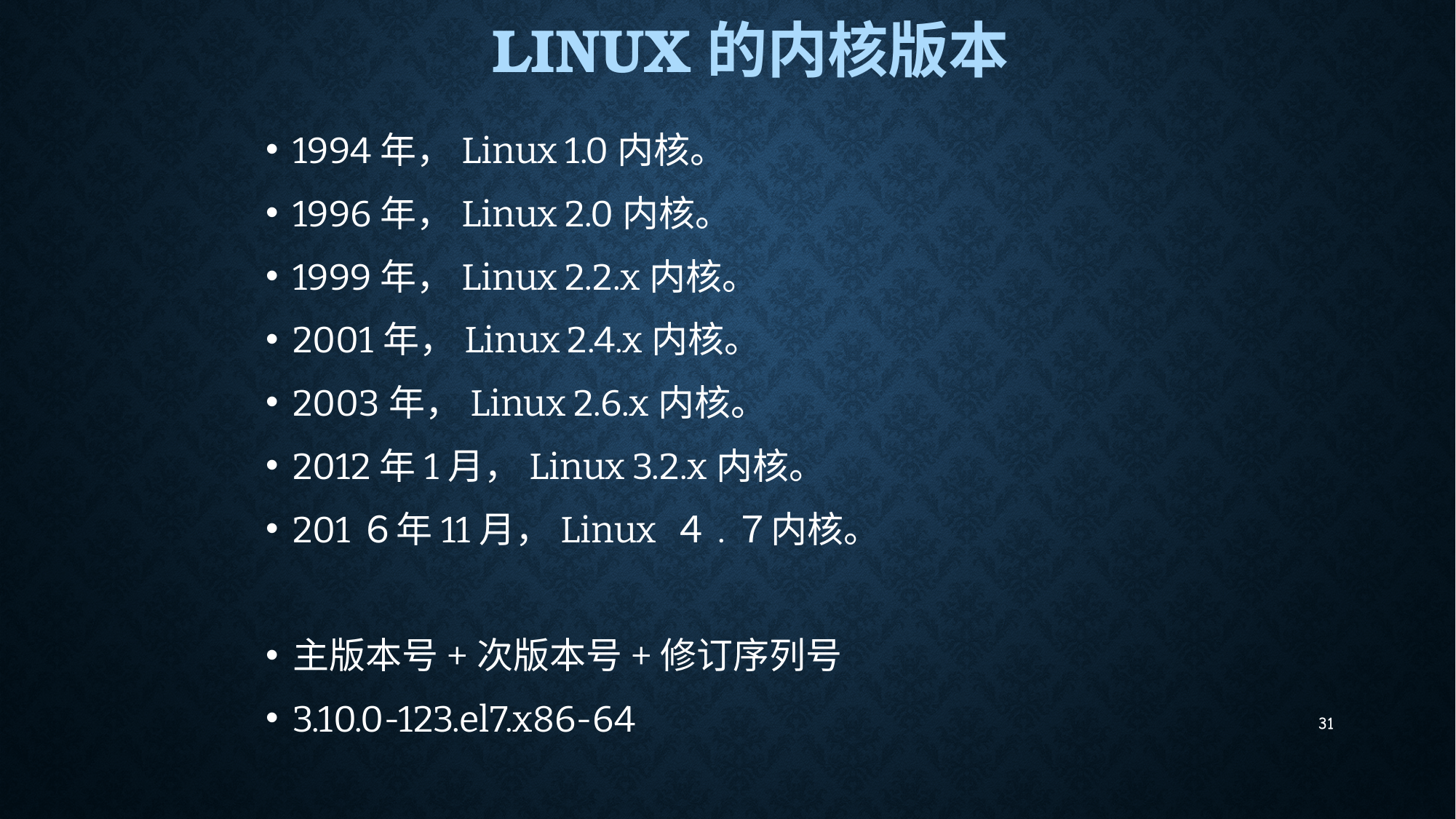

# Linux的内核版本
1994年，Linux 1.0内核。
1996年，Linux 2.0内核。
1999年，Linux 2.2.x内核。
2001年，Linux 2.4.x内核。
2003年，Linux 2.6.x内核。
2012年1月，Linux 3.2.x内核。
201６年11月，Linux ４.７内核。

主版本号+次版本号+修订序列号
3.10.0-123.el7.x86-64

31